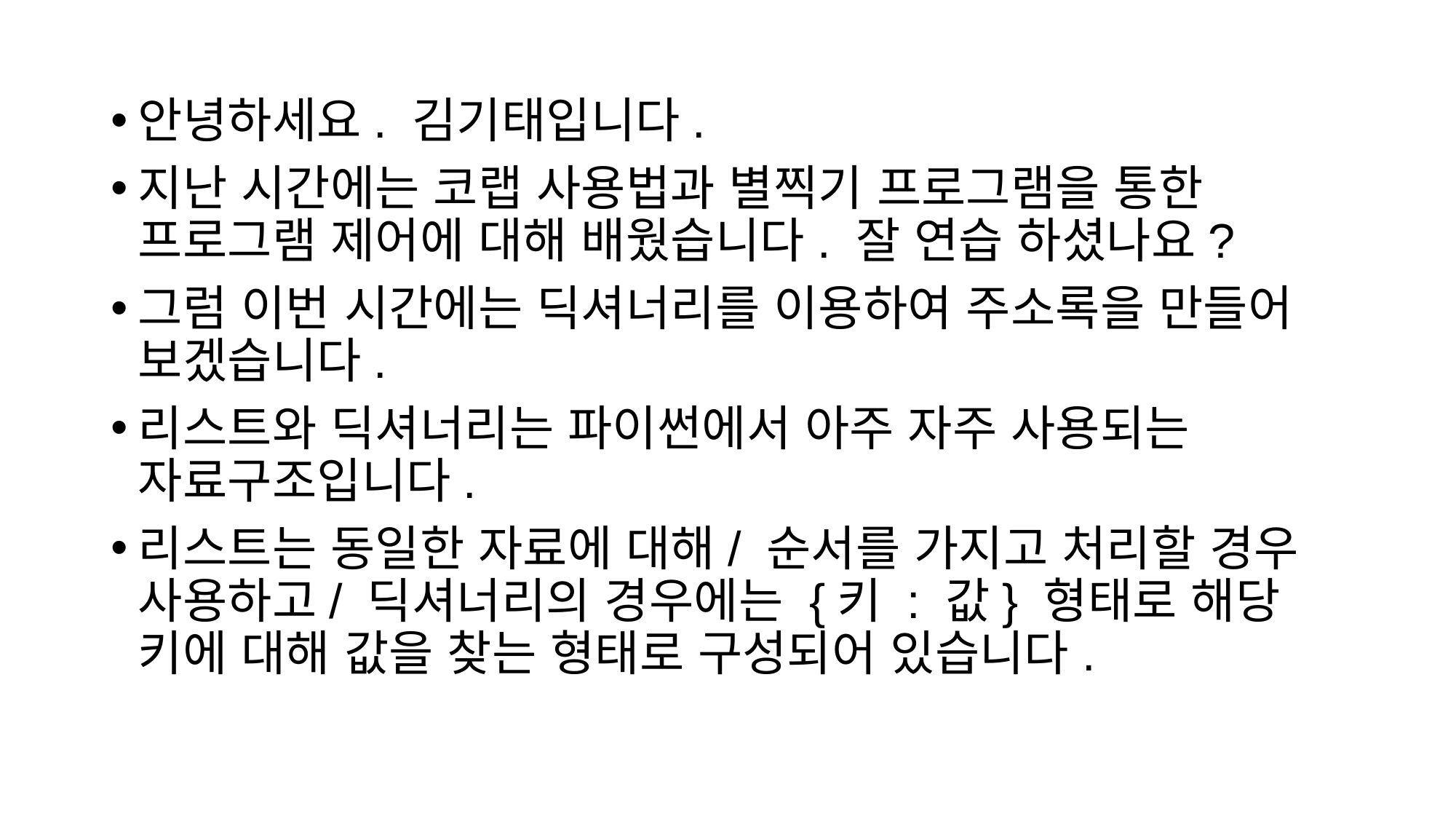

안녕하세요. 김기태입니다.
지난 시간에는 코랩 사용법과 별찍기 프로그램을 통한 프로그램 제어에 대해 배웠습니다. 잘 연습 하셨나요?
그럼 이번 시간에는 딕셔너리를 이용하여 주소록을 만들어 보겠습니다.
리스트와 딕셔너리는 파이썬에서 아주 자주 사용되는 자료구조입니다.
리스트는 동일한 자료에 대해/ 순서를 가지고 처리할 경우 사용하고/ 딕셔너리의 경우에는 {키 : 값} 형태로 해당 키에 대해 값을 찾는 형태로 구성되어 있습니다.